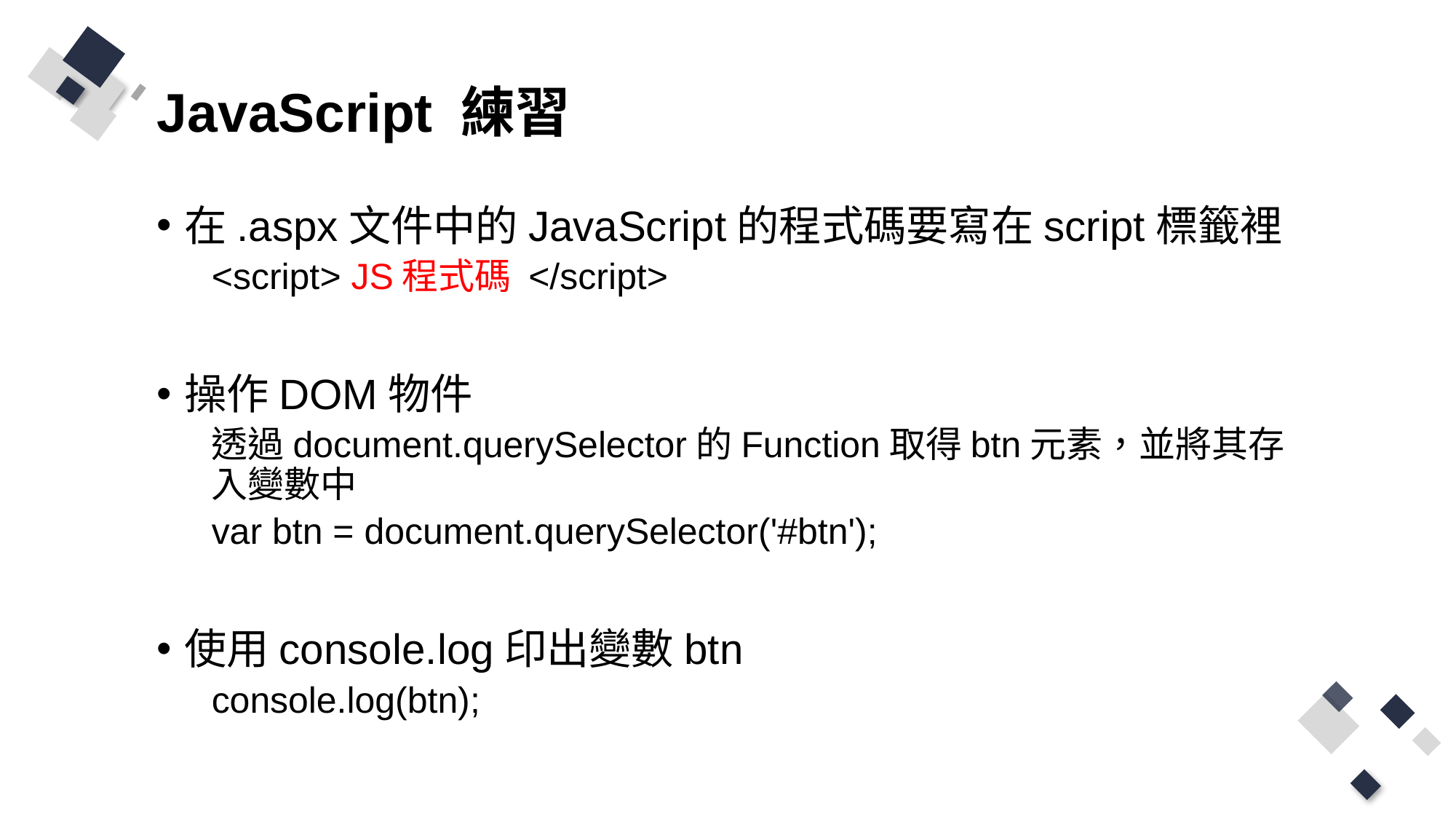

# JavaScript 練習
在.aspx文件中的JavaScript的程式碼要寫在script標籤裡
<script> JS程式碼 </script>

操作DOM物件
透過document.querySelector的Function取得btn元素，並將其存入變數中
var btn = document.querySelector('#btn');

使用console.log印出變數btn
console.log(btn);